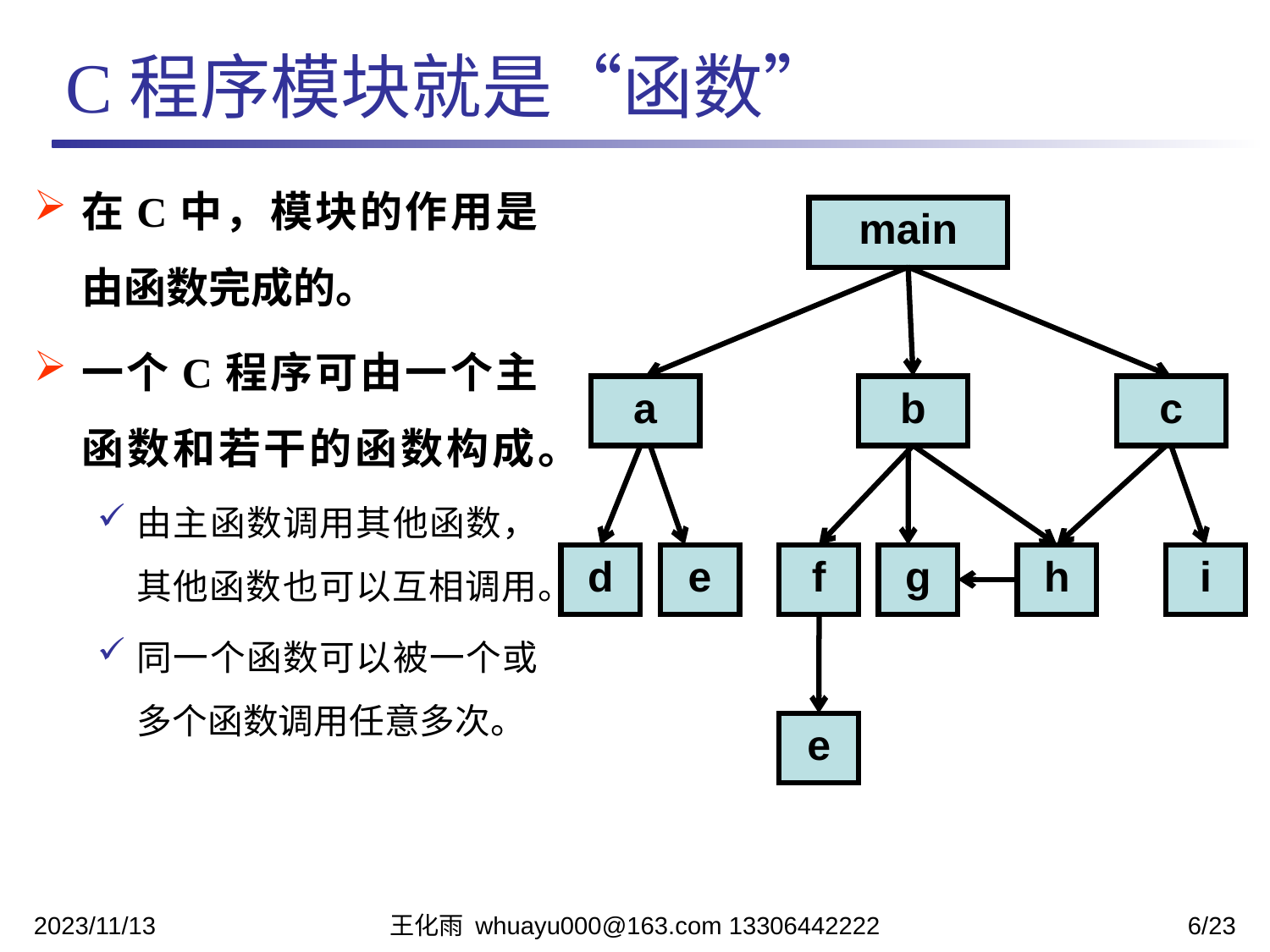

C程序模块就是“函数”
在C中，模块的作用是由函数完成的。
一个C程序可由一个主函数和若干的函数构成。
由主函数调用其他函数，其他函数也可以互相调用。
同一个函数可以被一个或多个函数调用任意多次。
main
a
b
c
d
e
f
g
h
i
e
2023/11/13
王化雨 whuayu000@163.com 13306442222
6/23